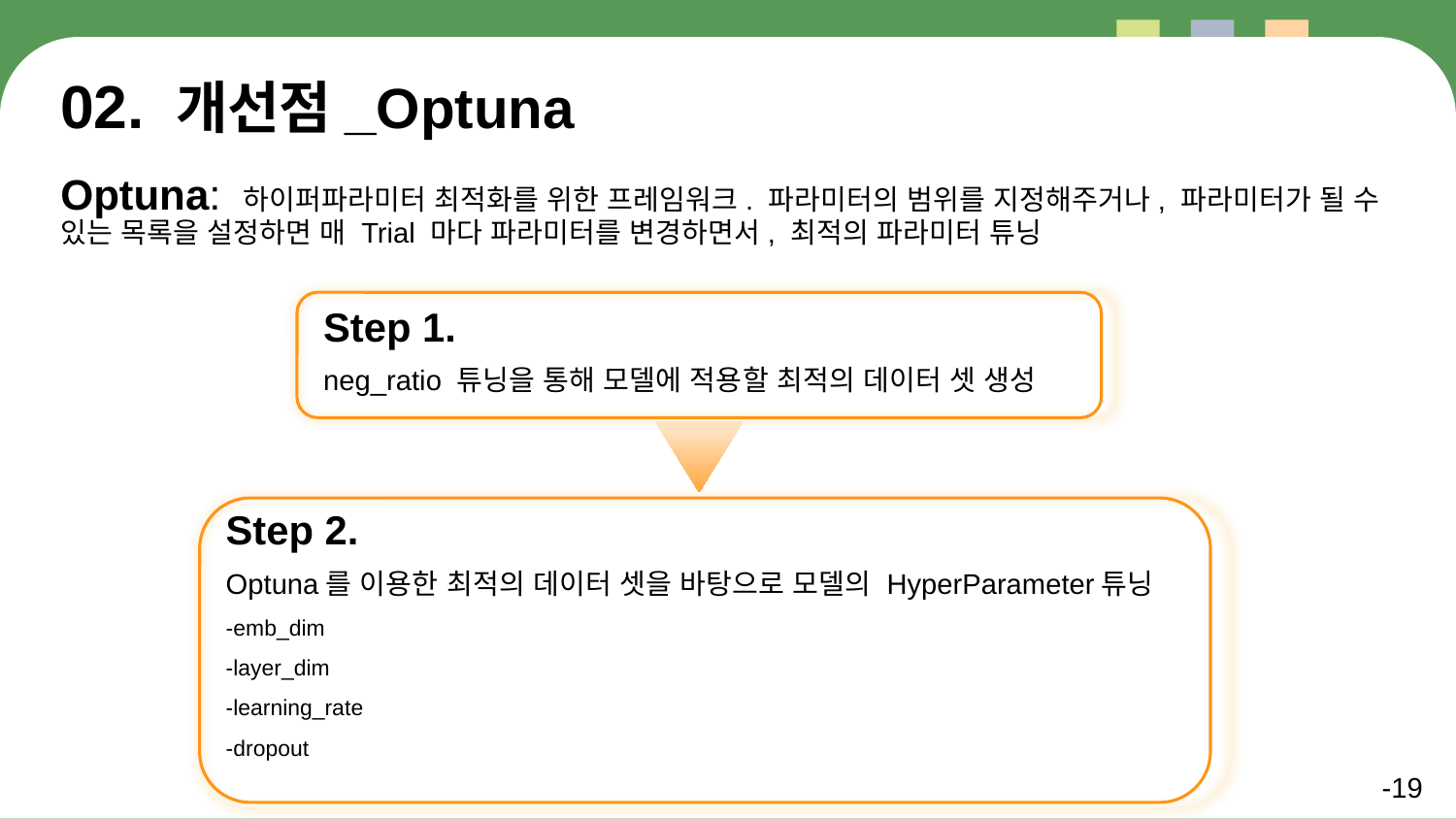

02. 개선점_Optuna
Optuna: 하이퍼파라미터 최적화를 위한 프레임워크. 파라미터의 범위를 지정해주거나, 파라미터가 될 수 있는 목록을 설정하면 매 Trial 마다 파라미터를 변경하면서, 최적의 파라미터 튜닝

Step 1.
neg_ratio 튜닝을 통해 모델에 적용할 최적의 데이터 셋 생성

Step 2.
Optuna를 이용한 최적의 데이터 셋을 바탕으로 모델의 HyperParameter튜닝
-emb_dim
-layer_dim
-learning_rate
-dropout

-19